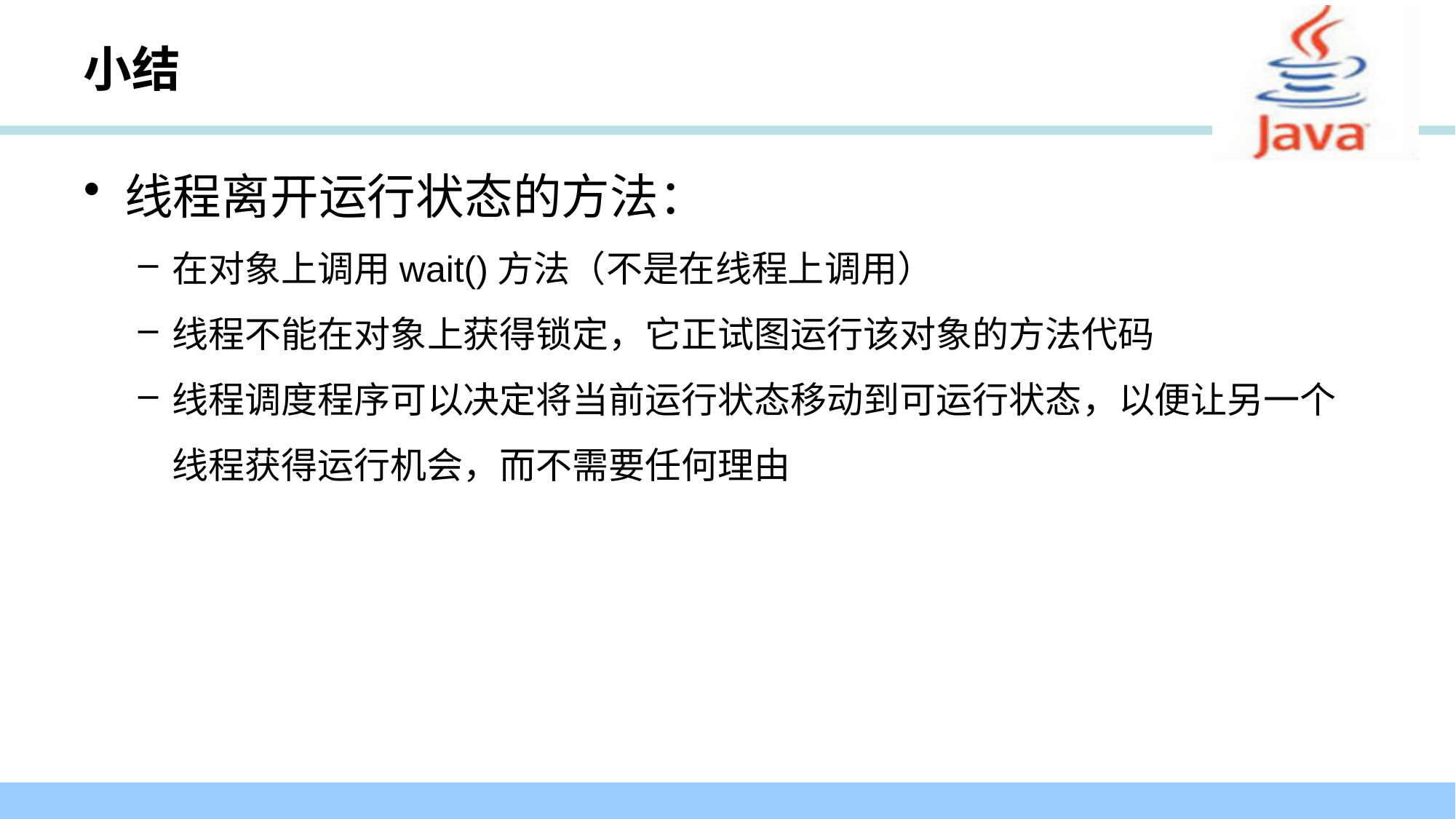

# 小结
线程离开运行状态的方法：
在对象上调用wait()方法（不是在线程上调用）
线程不能在对象上获得锁定，它正试图运行该对象的方法代码
线程调度程序可以决定将当前运行状态移动到可运行状态，以便让另一个线程获得运行机会，而不需要任何理由